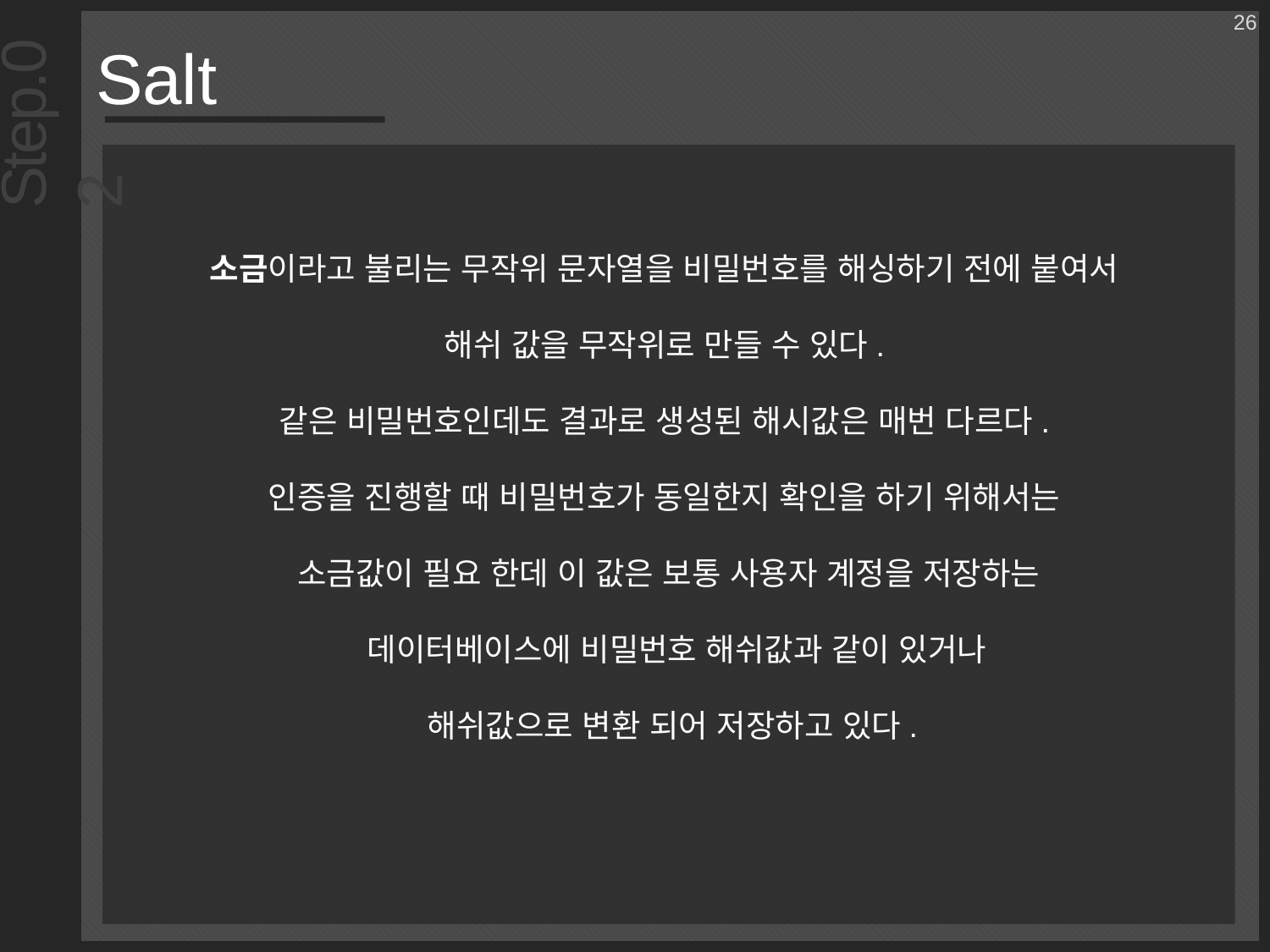

26

Salt
Step.02

소금이라고 불리는 무작위 문자열을 비밀번호를 해싱하기 전에 붙여서

해쉬 값을 무작위로 만들 수 있다.

같은 비밀번호인데도 결과로 생성된 해시값은 매번 다르다.

인증을 진행할 때 비밀번호가 동일한지 확인을 하기 위해서는

소금값이 필요 한데 이 값은 보통 사용자 계정을 저장하는

 데이터베이스에 비밀번호 해쉬값과 같이 있거나

 해쉬값으로 변환 되어 저장하고 있다.